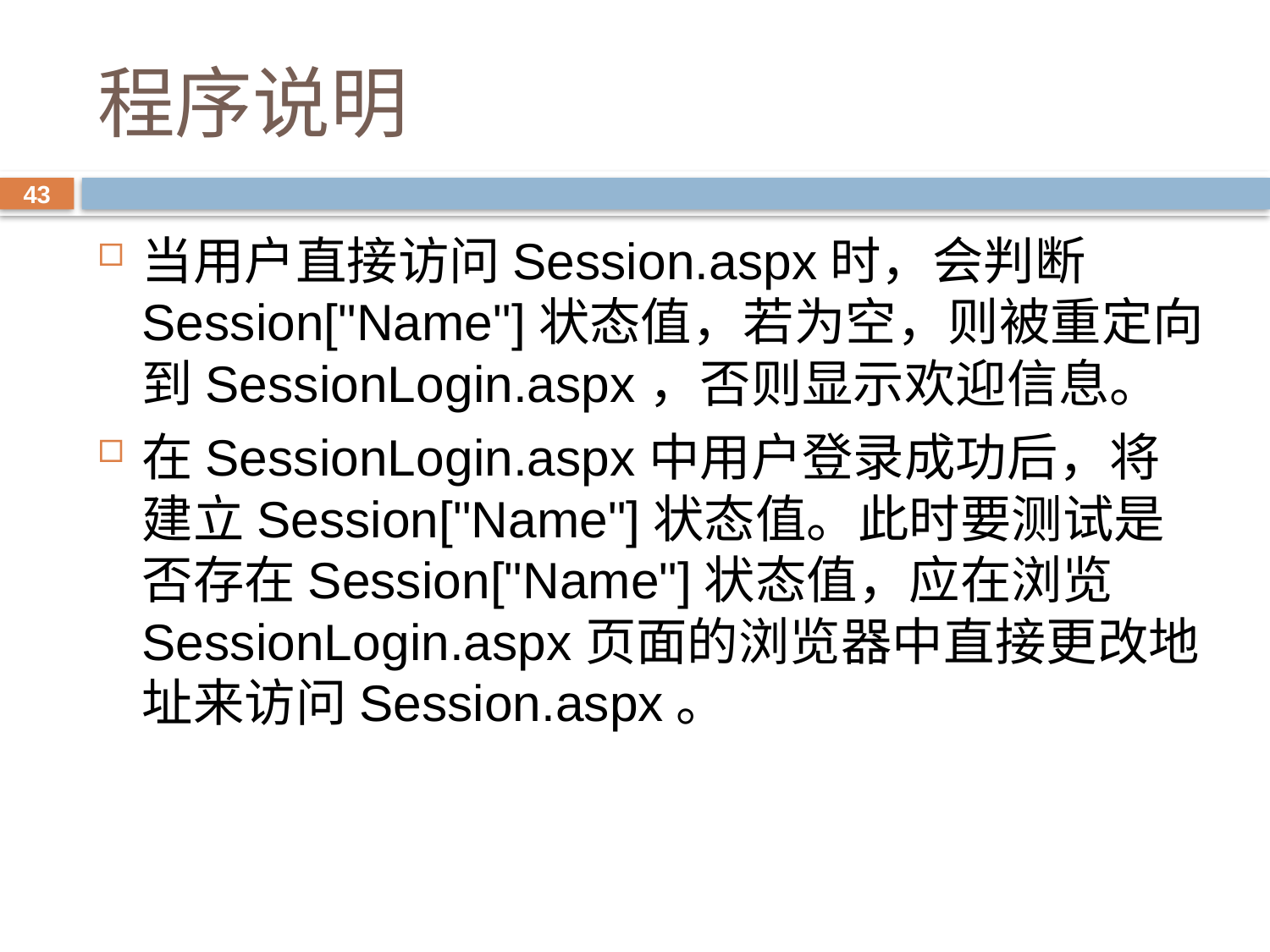

# 程序说明
43
当用户直接访问Session.aspx时，会判断Session["Name"]状态值，若为空，则被重定向到SessionLogin.aspx，否则显示欢迎信息。
在SessionLogin.aspx中用户登录成功后，将建立Session["Name"]状态值。此时要测试是否存在Session["Name"]状态值，应在浏览SessionLogin.aspx页面的浏览器中直接更改地址来访问Session.aspx。